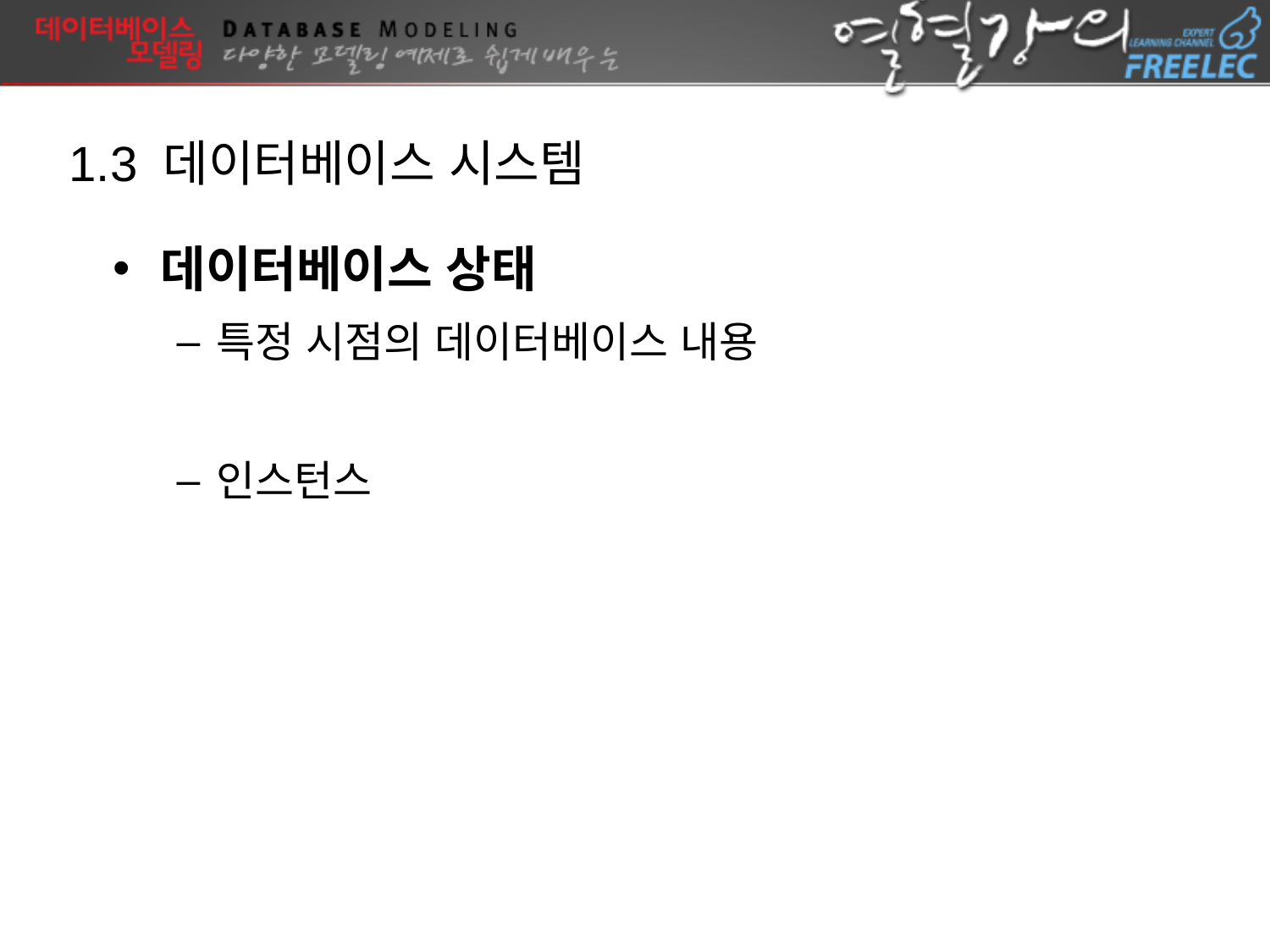

1.3 데이터베이스 시스템
데이터베이스 상태
특정 시점의 데이터베이스 내용

인스턴스